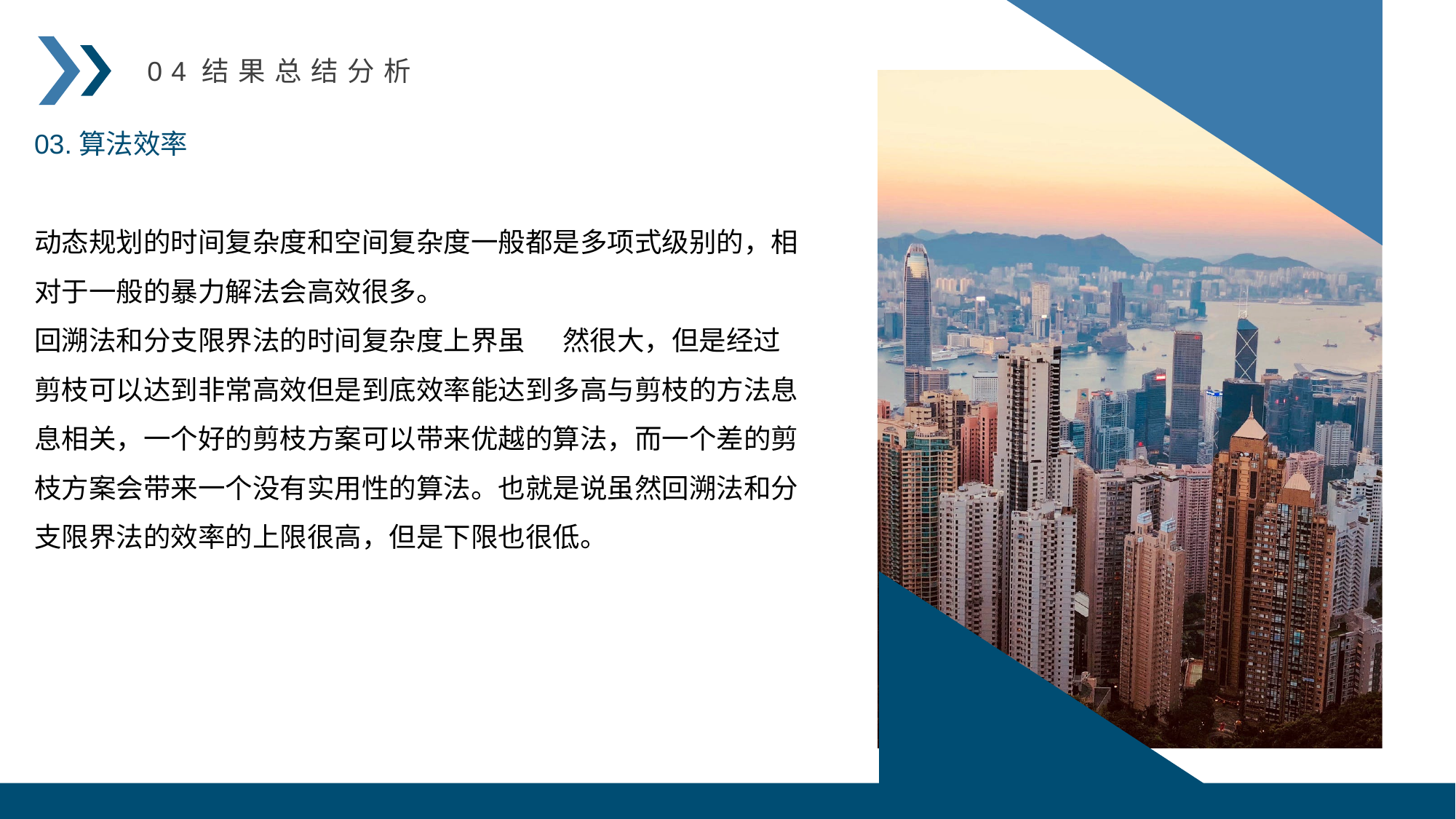

04结果总结分析

03.算法效率

动态规划的时间复杂度和空间复杂度一般都是多项式级别的，相对于一般的暴力解法会高效很多。
回溯法和分支限界法的时间复杂度上界虽      然很大，但是经过剪枝可以达到非常高效但是到底效率能达到多高与剪枝的方法息息相关，一个好的剪枝方案可以带来优越的算法，而一个差的剪枝方案会带来一个没有实用性的算法。也就是说虽然回溯法和分支限界法的效率的上限很高，但是下限也很低。